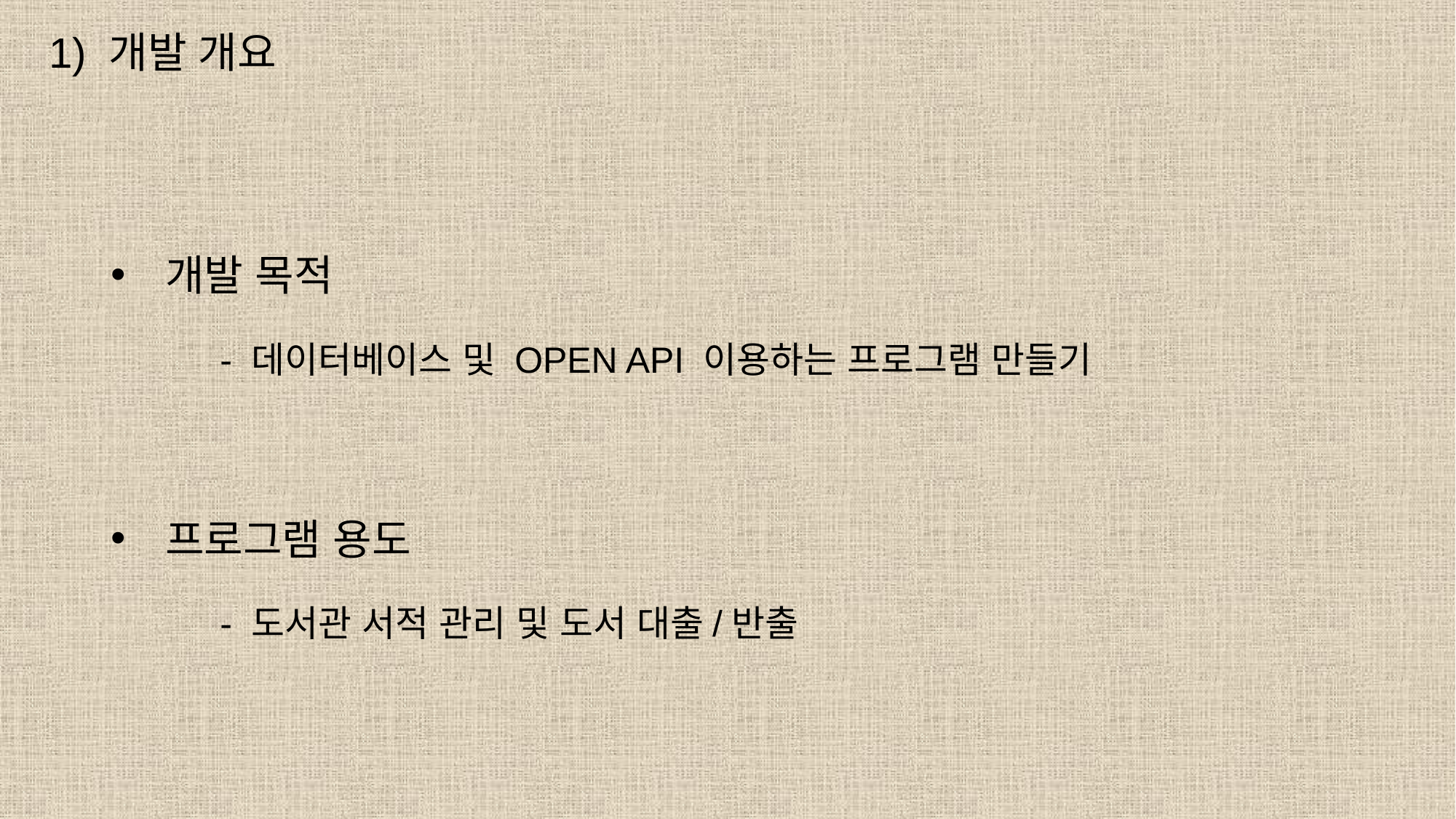

1) 개발 개요
개발 목적
	- 데이터베이스 및 OPEN API 이용하는 프로그램 만들기

프로그램 용도
	- 도서관 서적 관리 및 도서 대출/반출